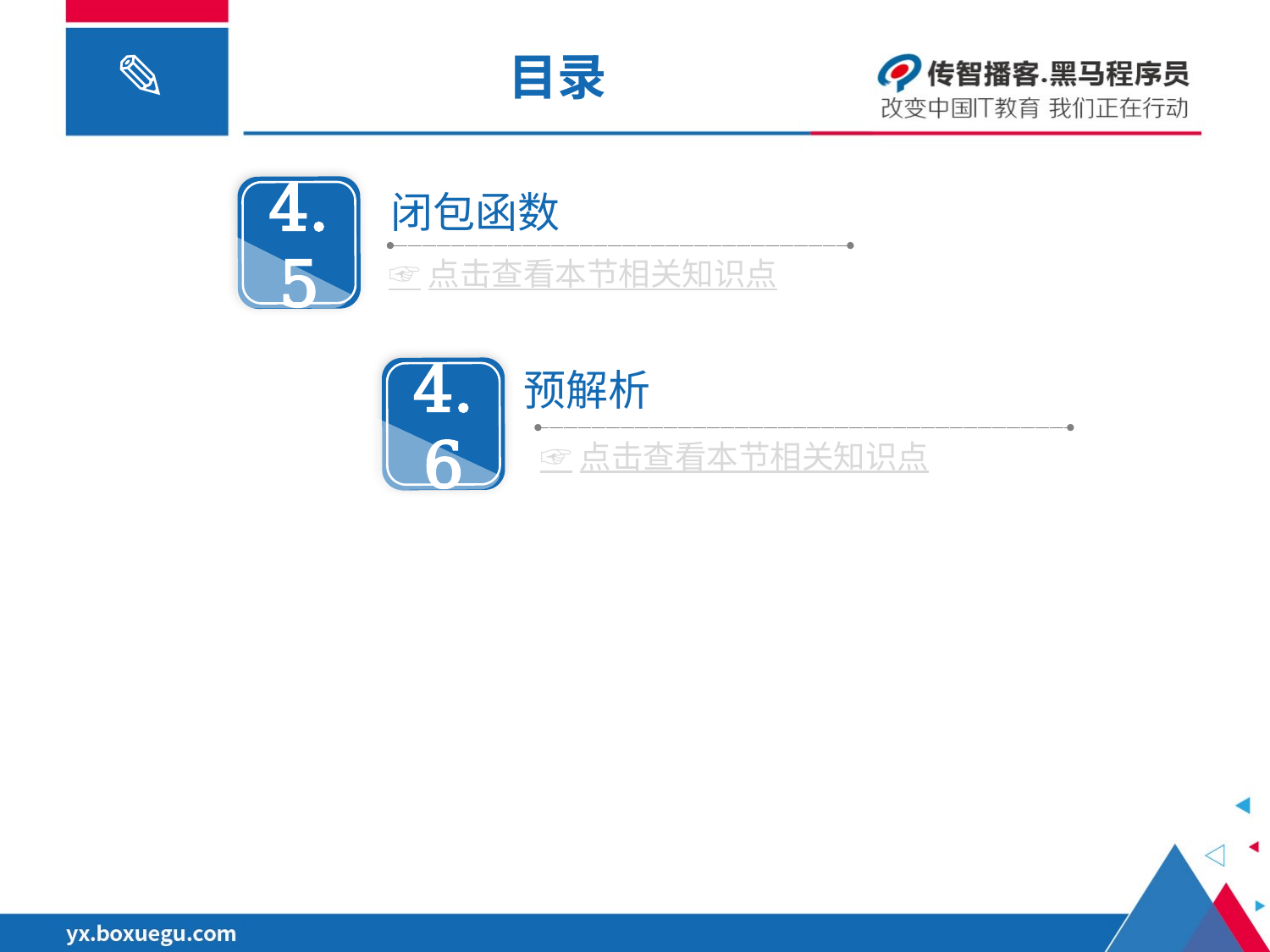

# 目录
4.5

闭包函数
☞点击查看本节相关知识点
4.6

预解析
☞点击查看本节相关知识点